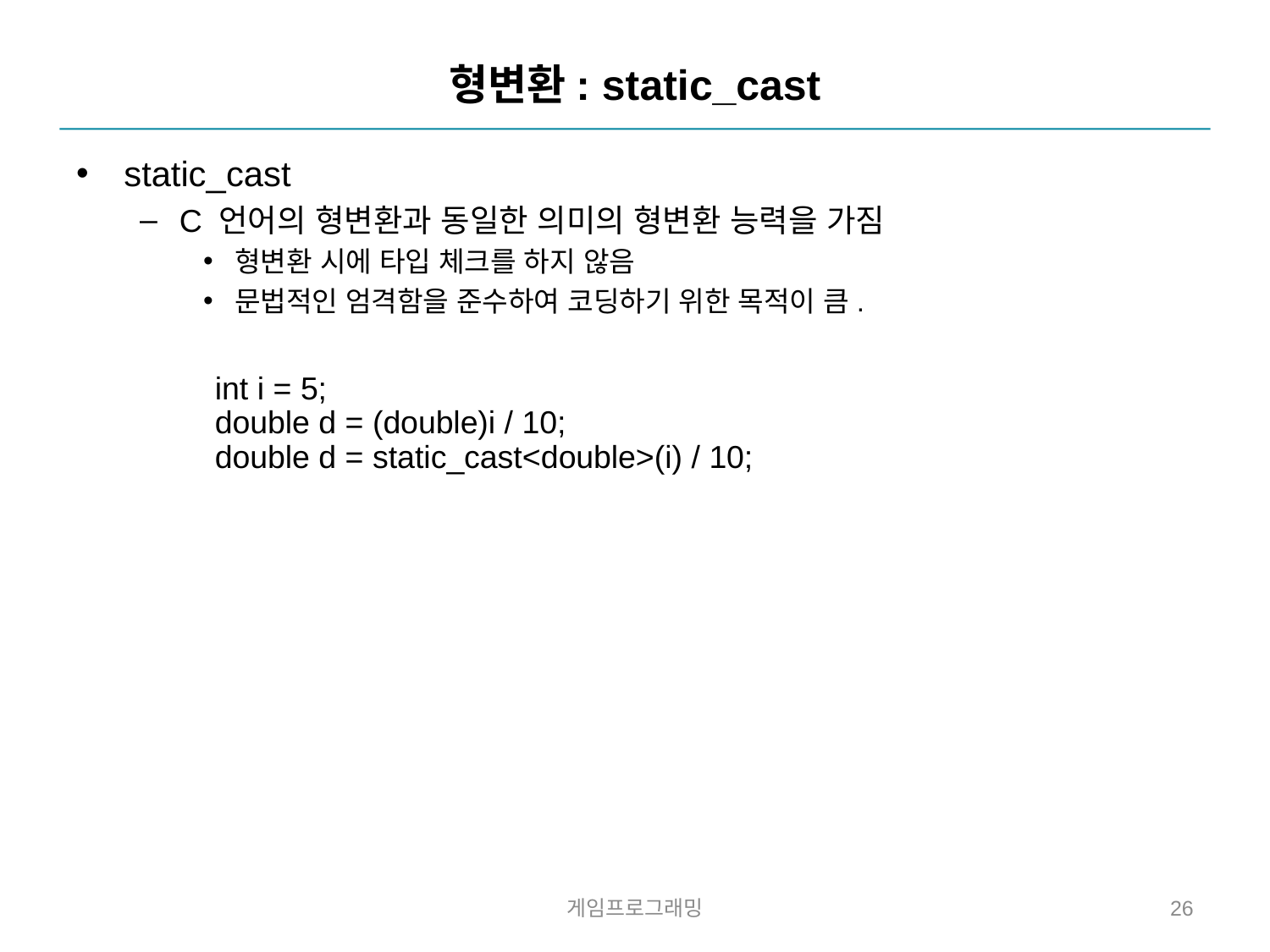

# 형변환: static_cast
static_cast
C 언어의 형변환과 동일한 의미의 형변환 능력을 가짐
형변환 시에 타입 체크를 하지 않음
문법적인 엄격함을 준수하여 코딩하기 위한 목적이 큼.
int i = 5;
double d = (double)i / 10;
double d = static_cast<double>(i) / 10;
게임프로그래밍
26